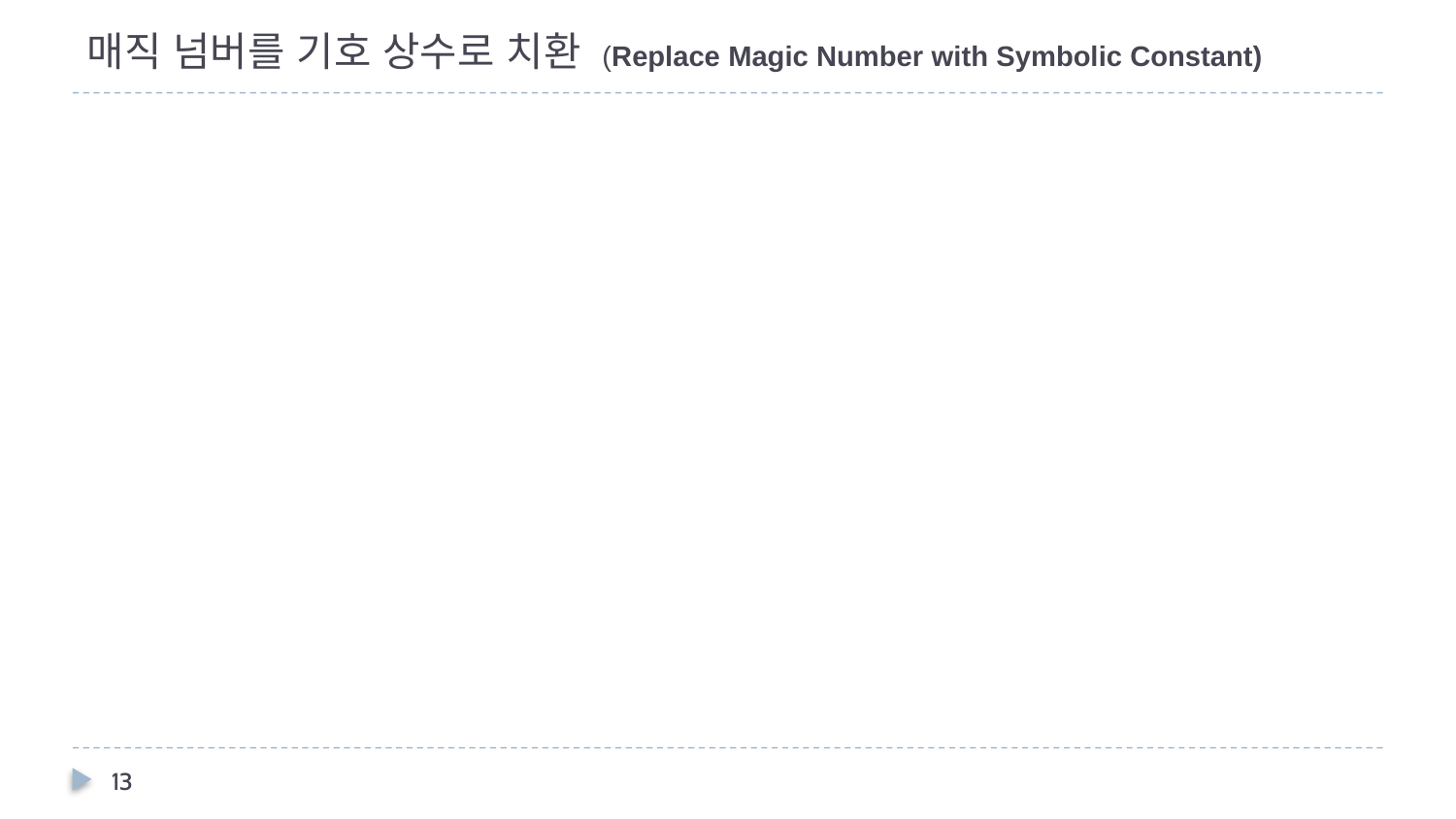

# 매직 넘버를 기호 상수로 치환 (Replace Magic Number with Symbolic Constant)

13